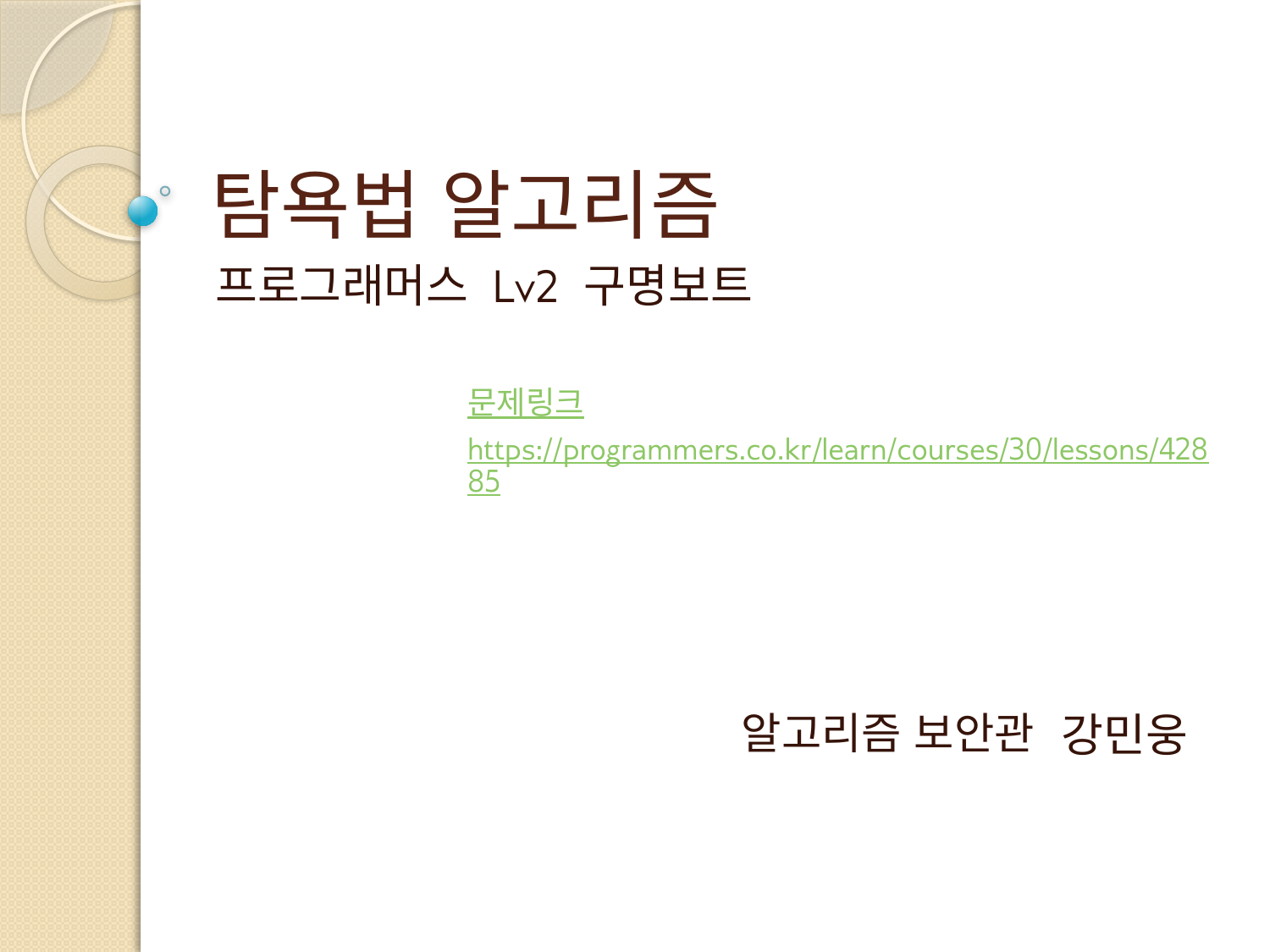

# 탐욕법 알고리즘
프로그래머스 Lv2 구명보트
문제링크https://programmers.co.kr/learn/courses/30/lessons/42885
알고리즘 보안관
강민웅